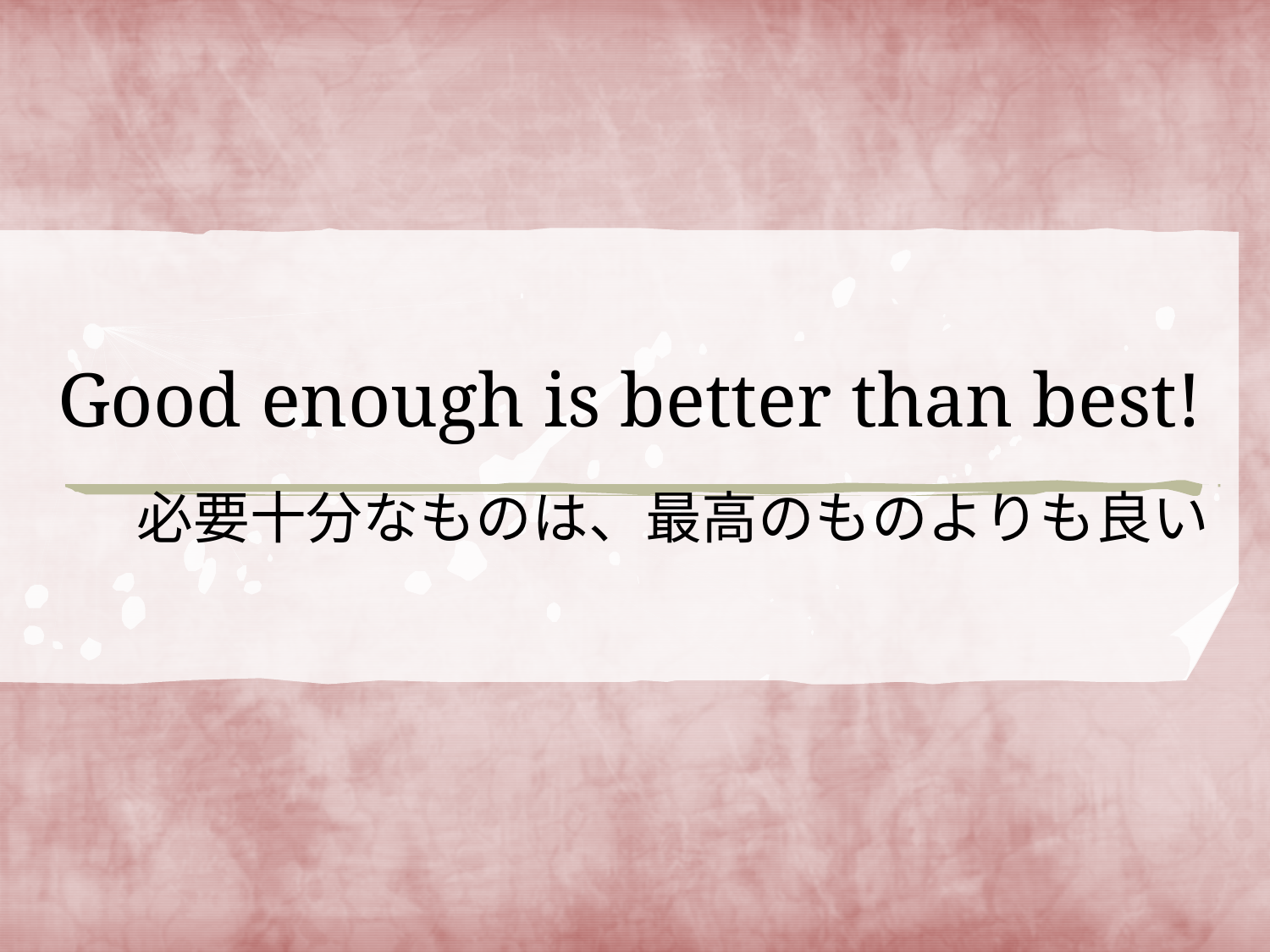

# Good enough is better than best!
必要十分なものは、最高のものよりも良い